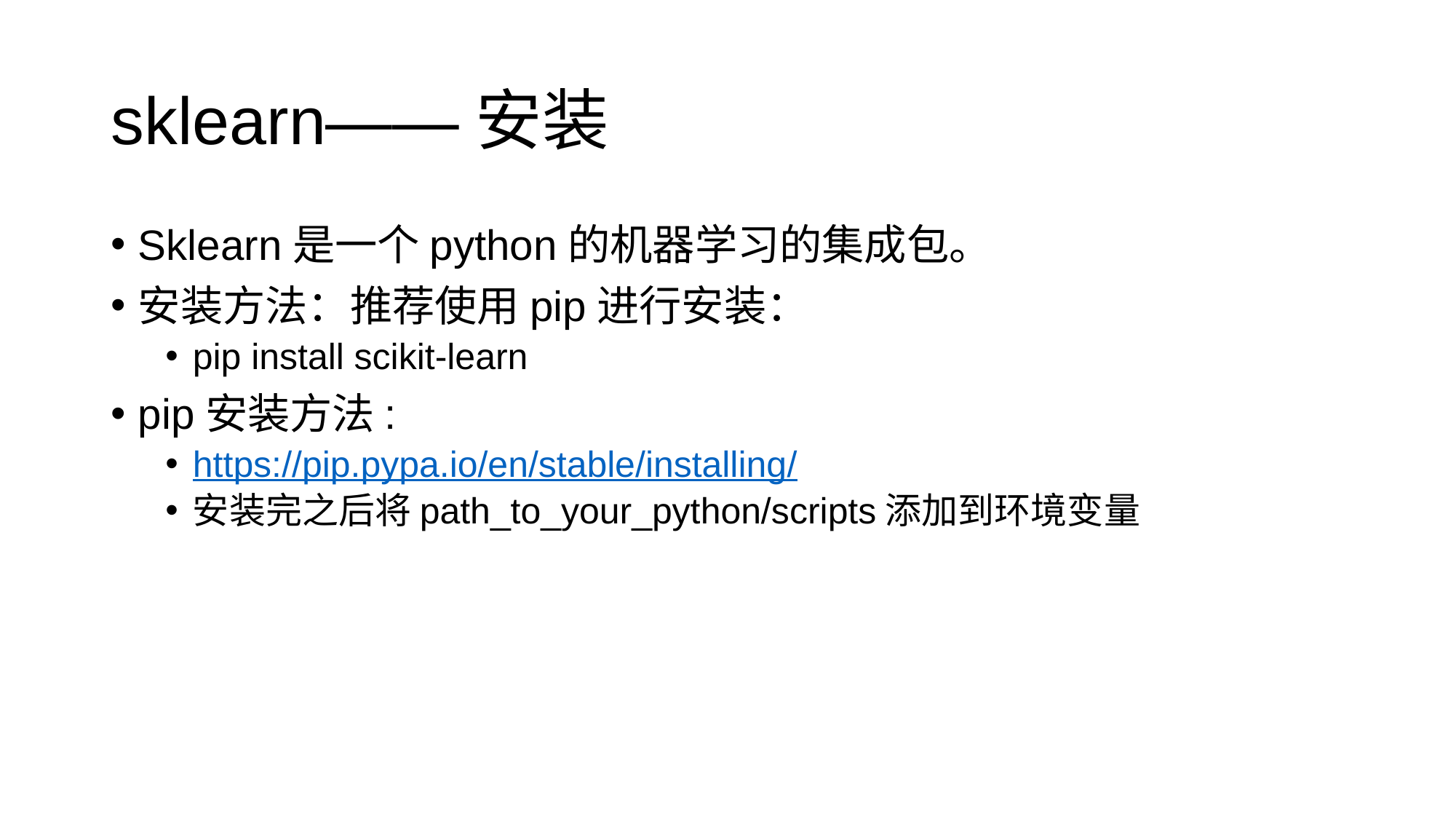

# sklearn——安装
Sklearn是一个python的机器学习的集成包。
安装方法：推荐使用pip进行安装：
pip install scikit-learn
pip安装方法:
https://pip.pypa.io/en/stable/installing/
安装完之后将path_to_your_python/scripts添加到环境变量